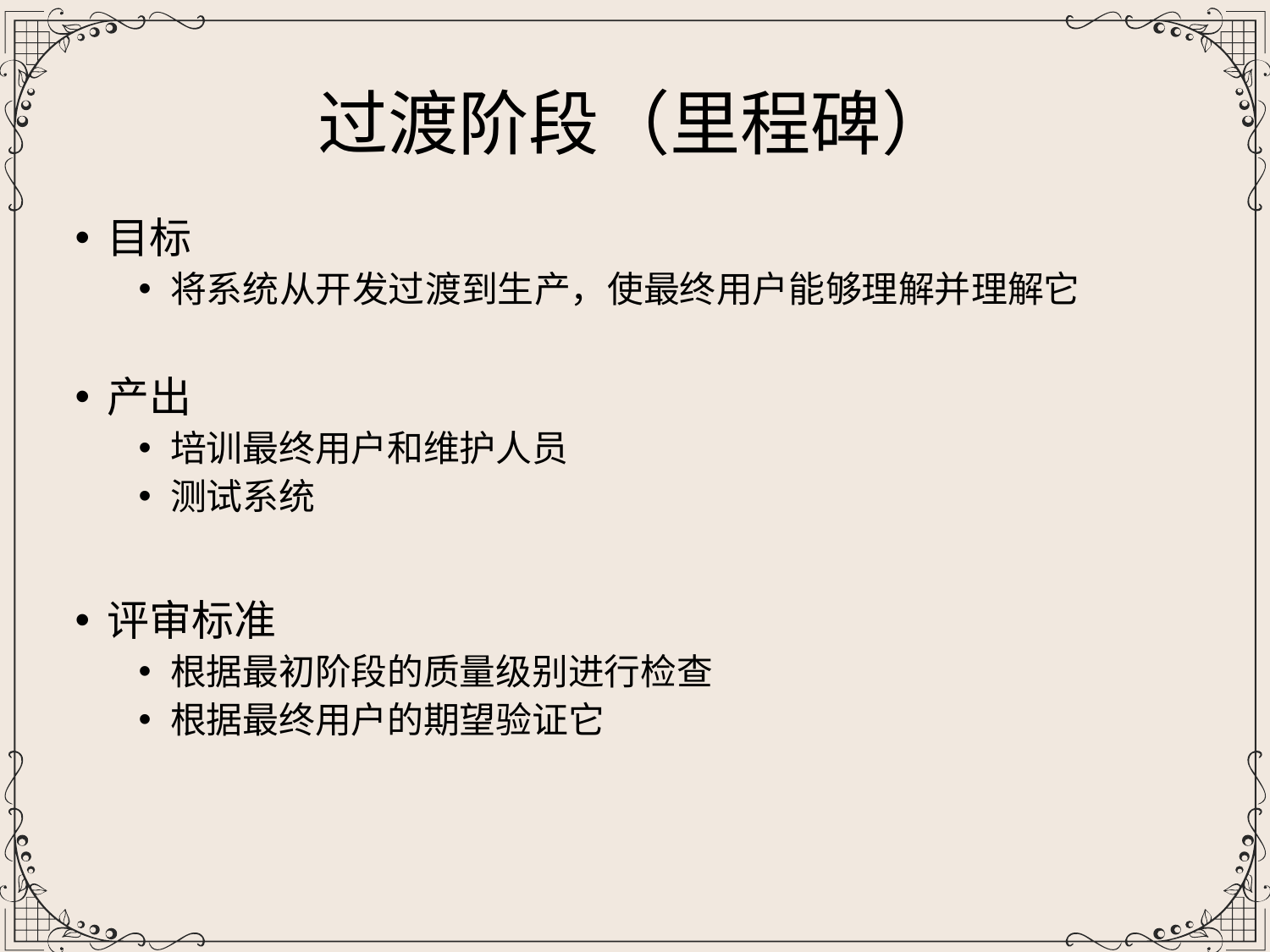

过渡阶段（里程碑）
目标
将系统从开发过渡到生产，使最终用户能够理解并理解它

产出
培训最终用户和维护人员
测试系统

评审标准
根据最初阶段的质量级别进行检查
根据最终用户的期望验证它